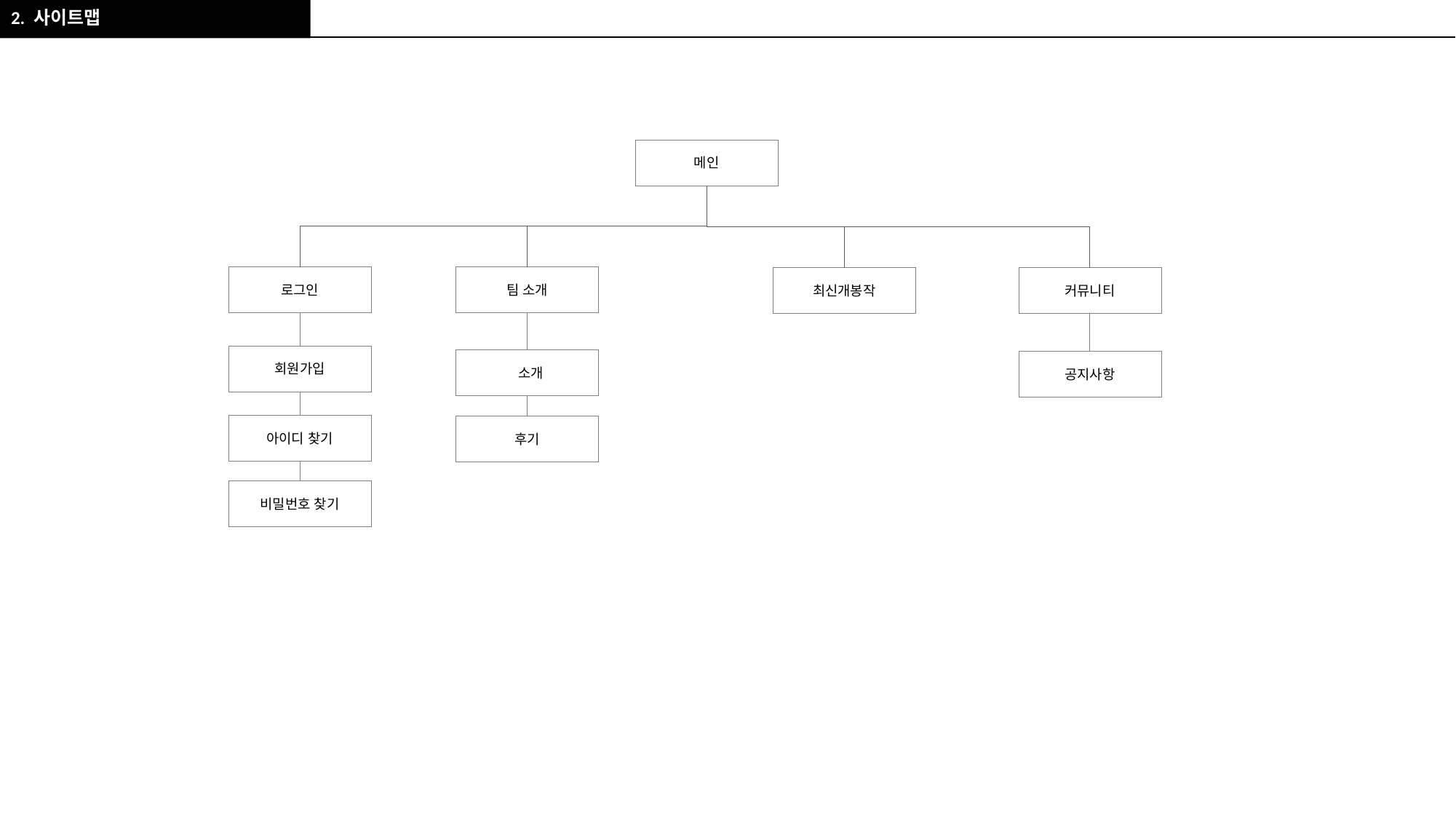

2. 사이트맵
메인
로그인
팀 소개
커뮤니티
최신개봉작
회원가입
 소개
공지사항
아이디 찾기
후기
비밀번호 찾기